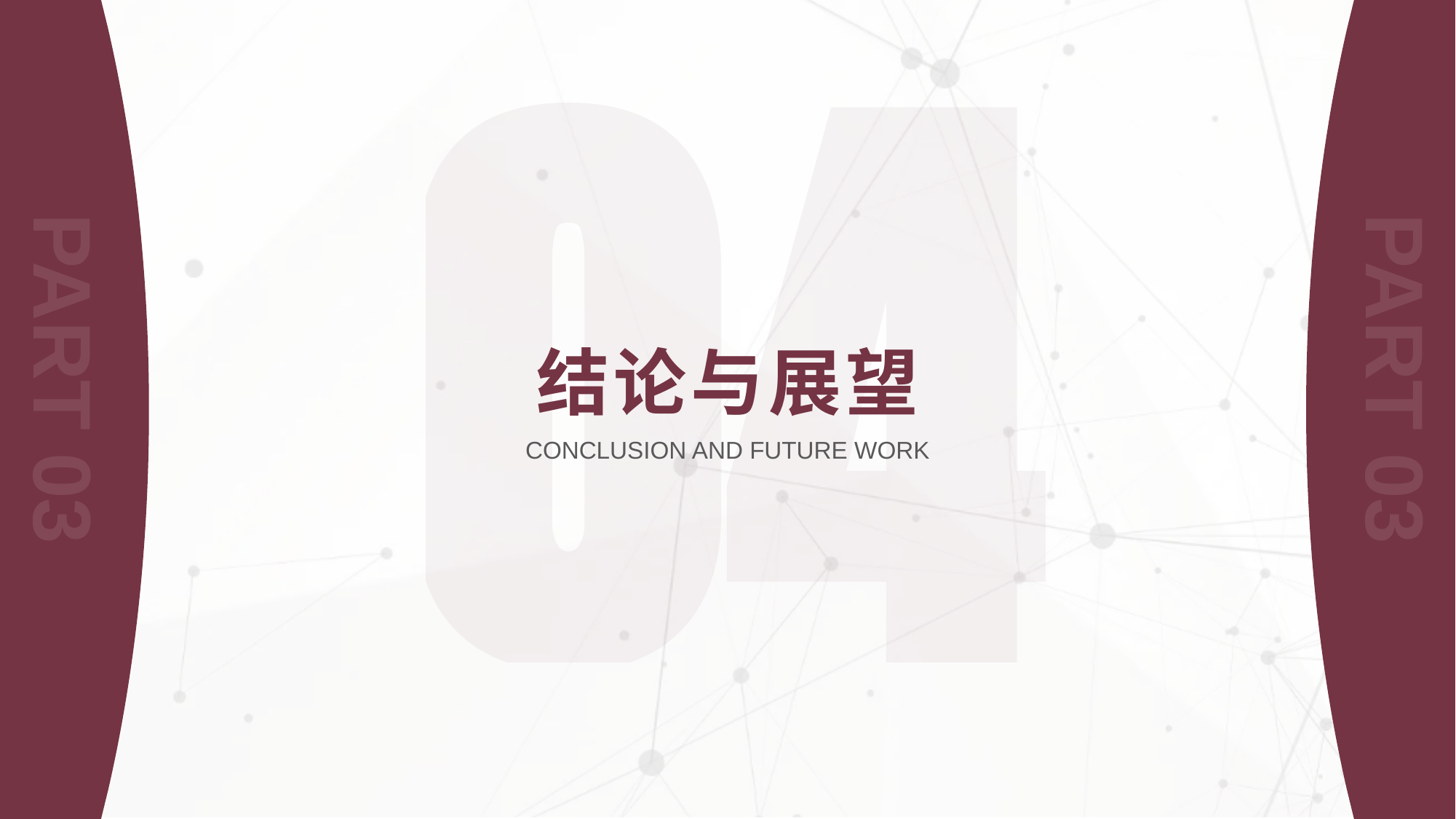

PART 03

PART 03
04
结论与展望
CONCLUSION AND FUTURE WORK